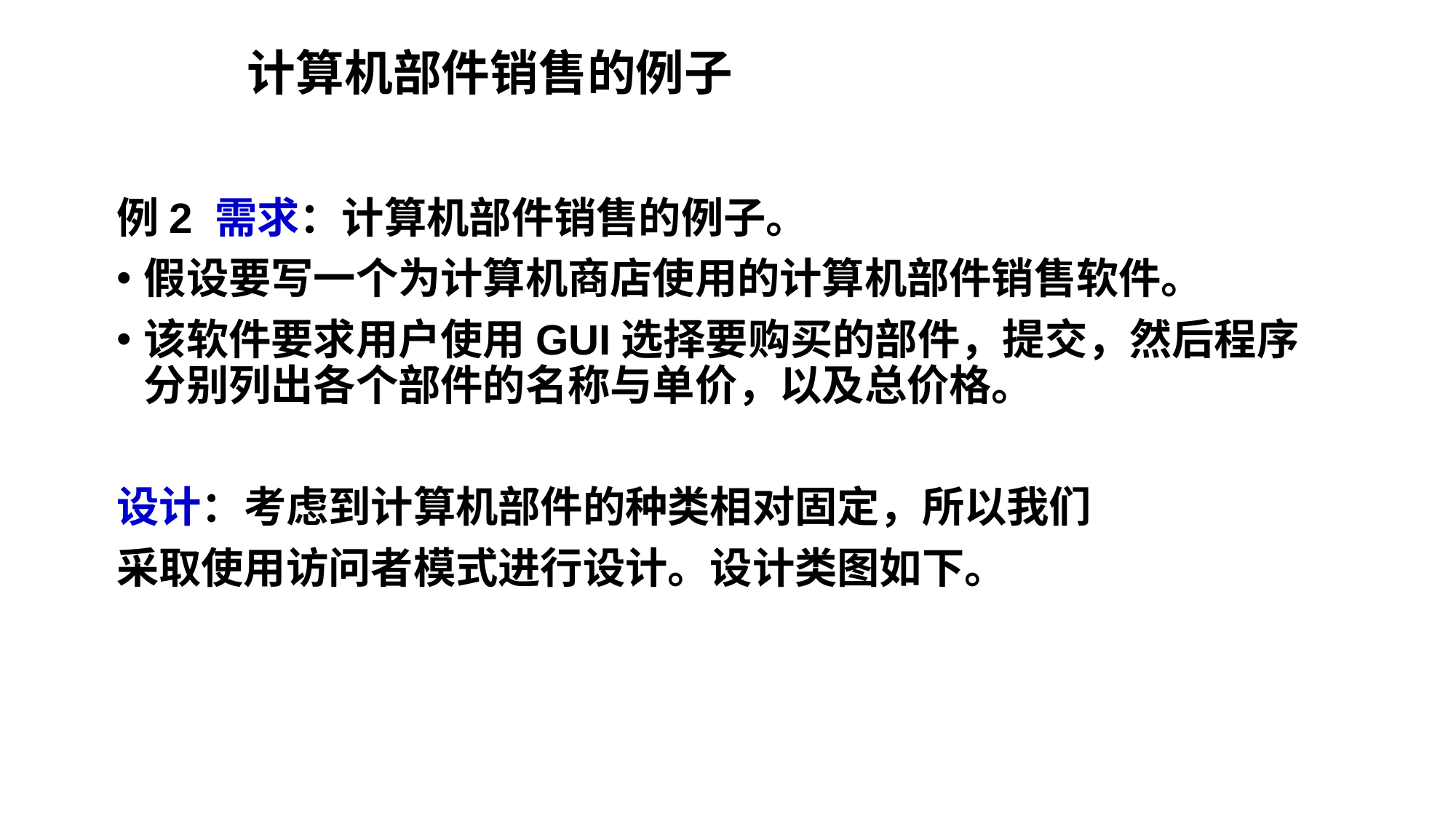

# 计算机部件销售的例子
例2 需求：计算机部件销售的例子。
假设要写一个为计算机商店使用的计算机部件销售软件。
该软件要求用户使用GUI选择要购买的部件，提交，然后程序分别列出各个部件的名称与单价，以及总价格。

设计：考虑到计算机部件的种类相对固定，所以我们
采取使用访问者模式进行设计。设计类图如下。
23